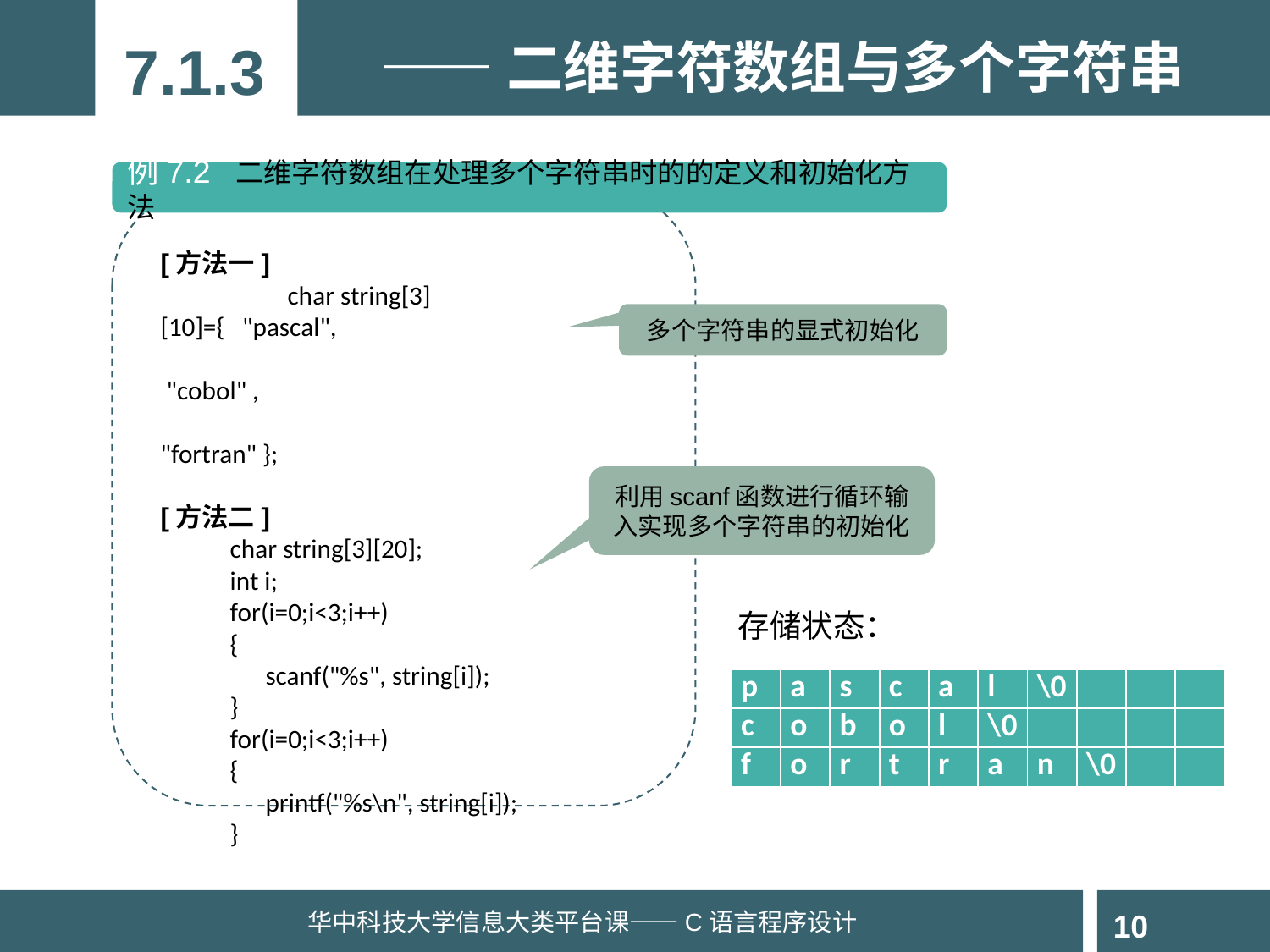

7.1.3
——二维字符数组与多个字符串
例7.2  二维字符数组在处理多个字符串时的的定义和初始化方法

[方法一]
 	char string[3][10]={   "pascal",
                      		      "cobol" ,
	               	                 "fortran" };

[方法二]
 char string[3][20];
 int i;
 for(i=0;i<3;i++)
 {
       scanf("%s", string[i]);
 }
 for(i=0;i<3;i++)
 {
       printf("%s\n", string[i]);
 }
多个字符串的显式初始化
利用scanf函数进行循环输入实现多个字符串的初始化
存储状态：
| p | a | s | c | a | l | \0 |  |  |  |
| --- | --- | --- | --- | --- | --- | --- | --- | --- | --- |
| c | o | b | o | l | \0 |  |  |  |  |
| f | o | r | t | r | a | n | \0 |  |  |